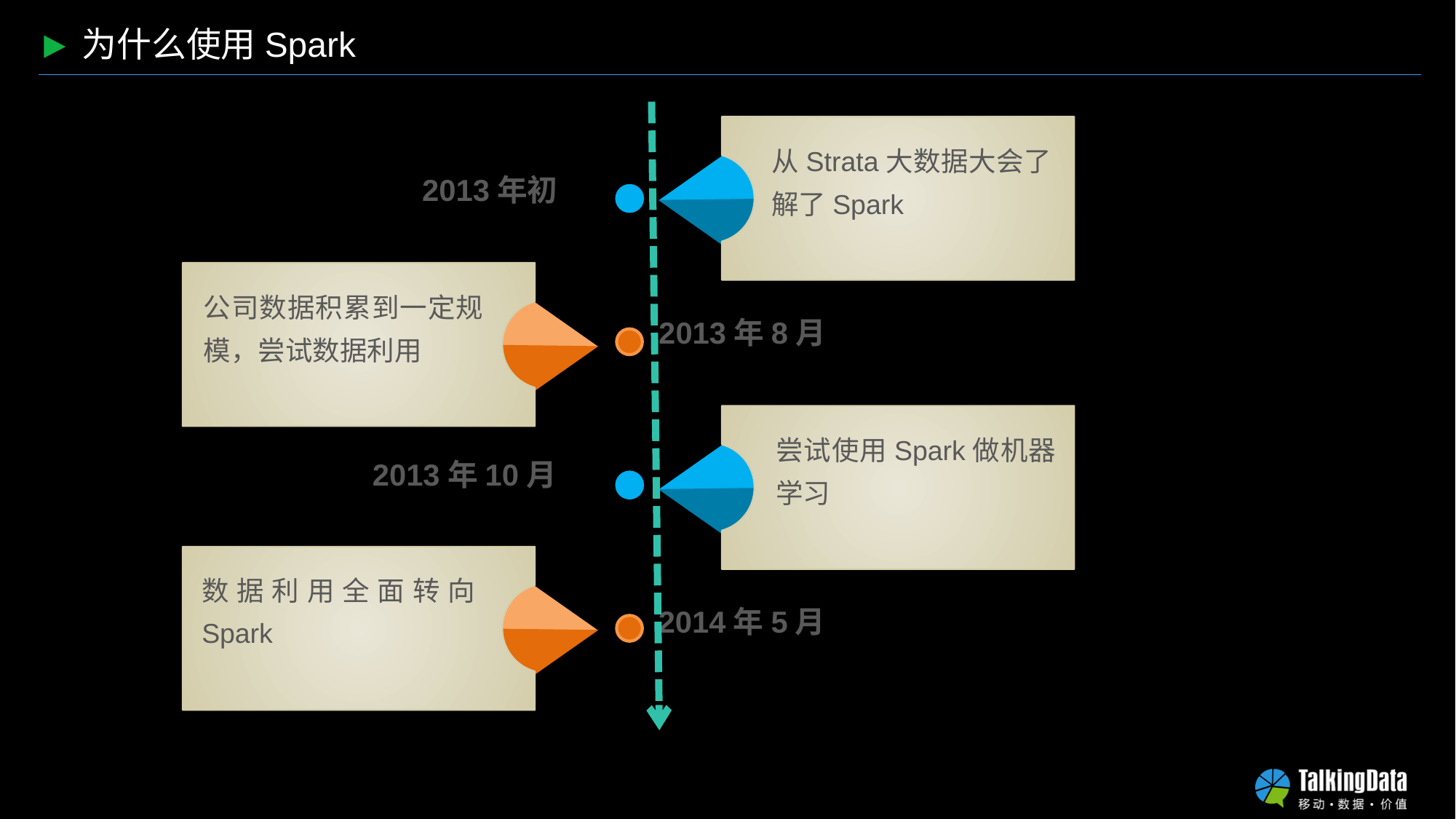

为什么使用Spark

从Strata大数据大会了解了Spark
2013年初

公司数据积累到一定规模，尝试数据利用

2013年8月

尝试使用Spark做机器学习
2013年10月

数据利用全面转向Spark
2014年5月